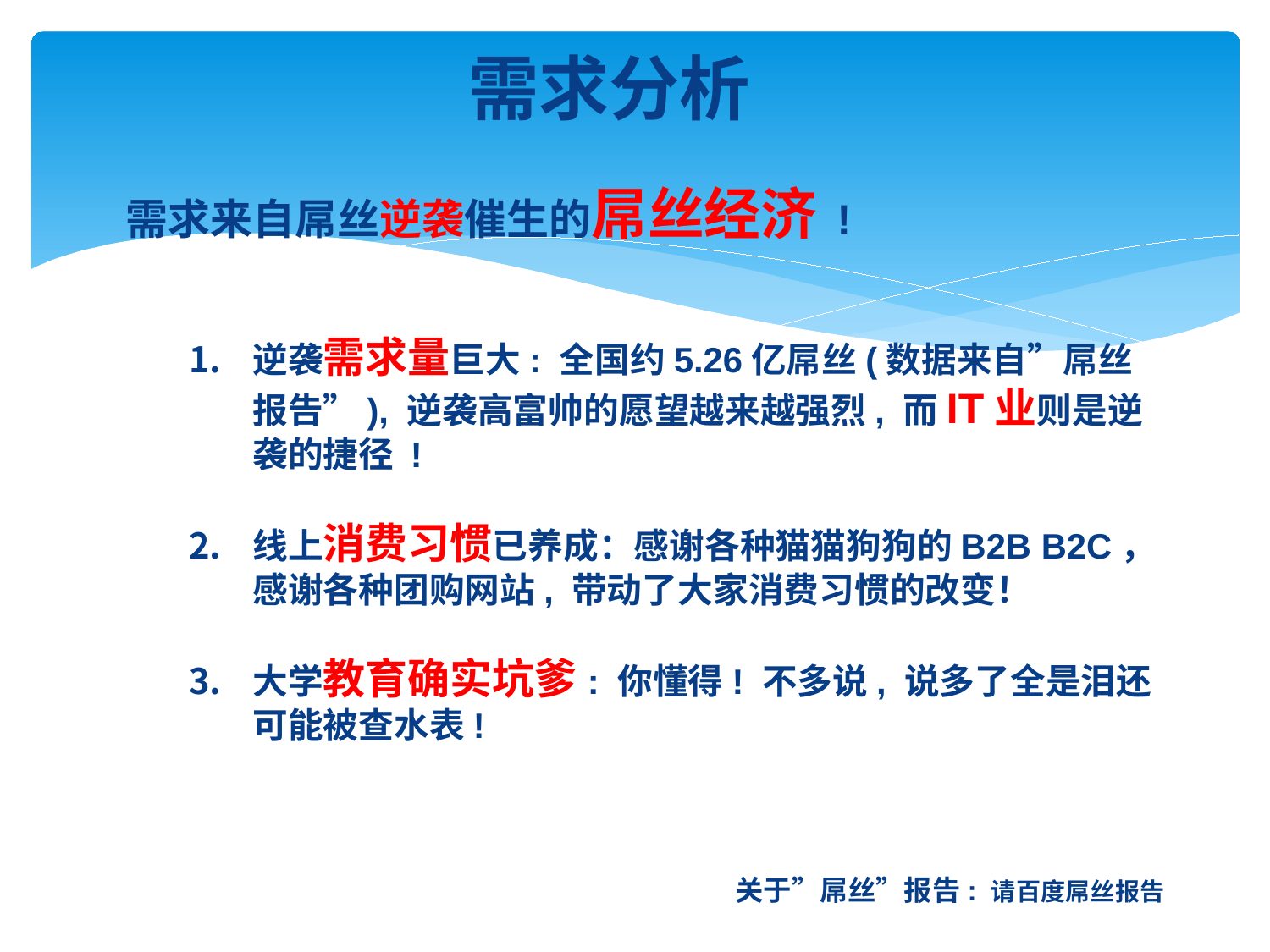

需求分析
需求来自屌丝逆袭催生的屌丝经济 !

逆袭需求量巨大: 全国约5.26亿屌丝(数据来自”屌丝报告”), 逆袭高富帅的愿望越来越强烈, 而IT业则是逆袭的捷径 !

线上消费习惯已养成：感谢各种猫猫狗狗的B2B B2C，感谢各种团购网站, 带动了大家消费习惯的改变！

大学教育确实坑爹: 你懂得! 不多说, 说多了全是泪还可能被查水表!

关于”屌丝”报告: 请百度屌丝报告